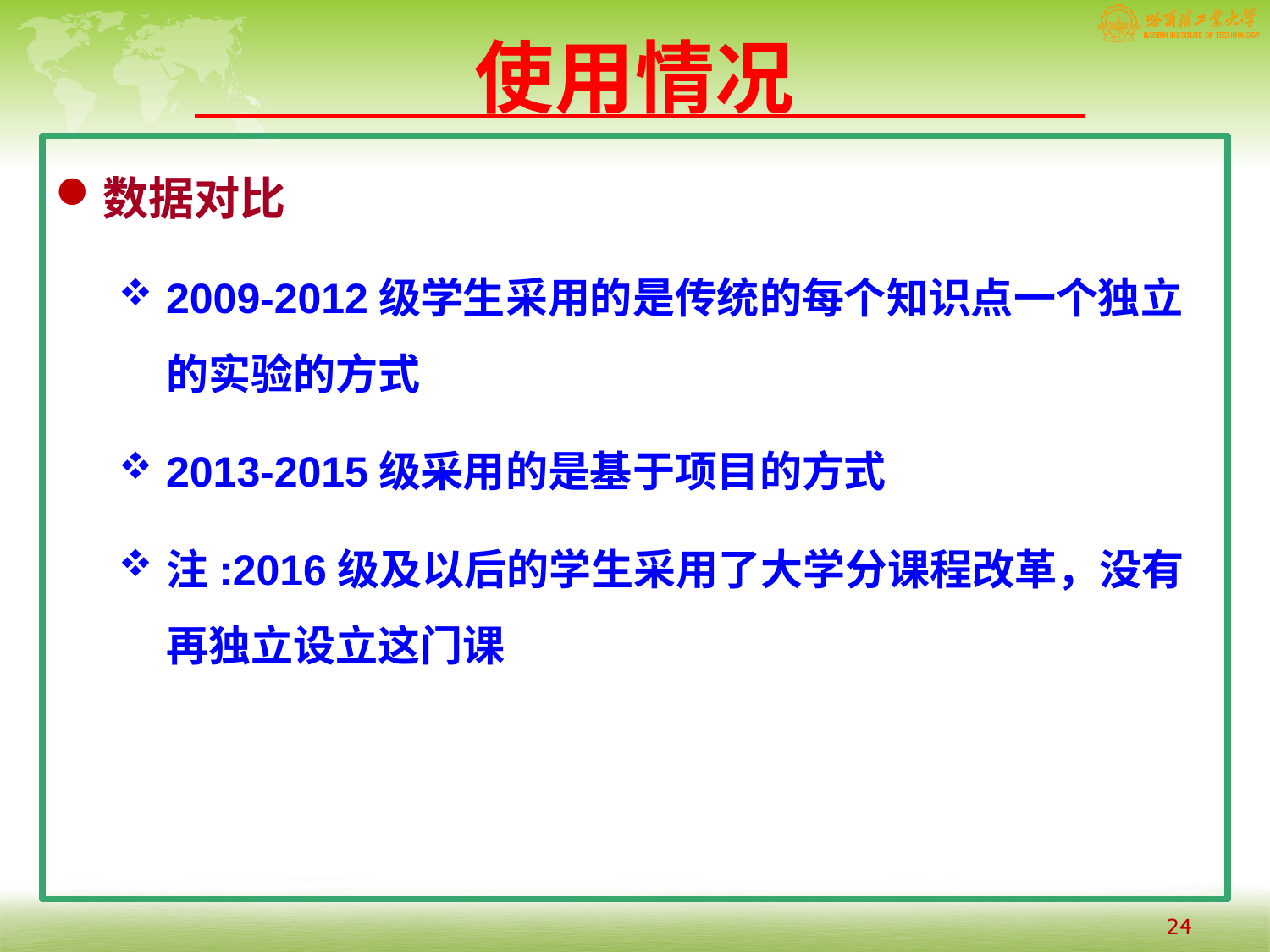

# 使用情况
数据对比
2009-2012级学生采用的是传统的每个知识点一个独立的实验的方式
2013-2015级采用的是基于项目的方式
注:2016级及以后的学生采用了大学分课程改革，没有再独立设立这门课
24